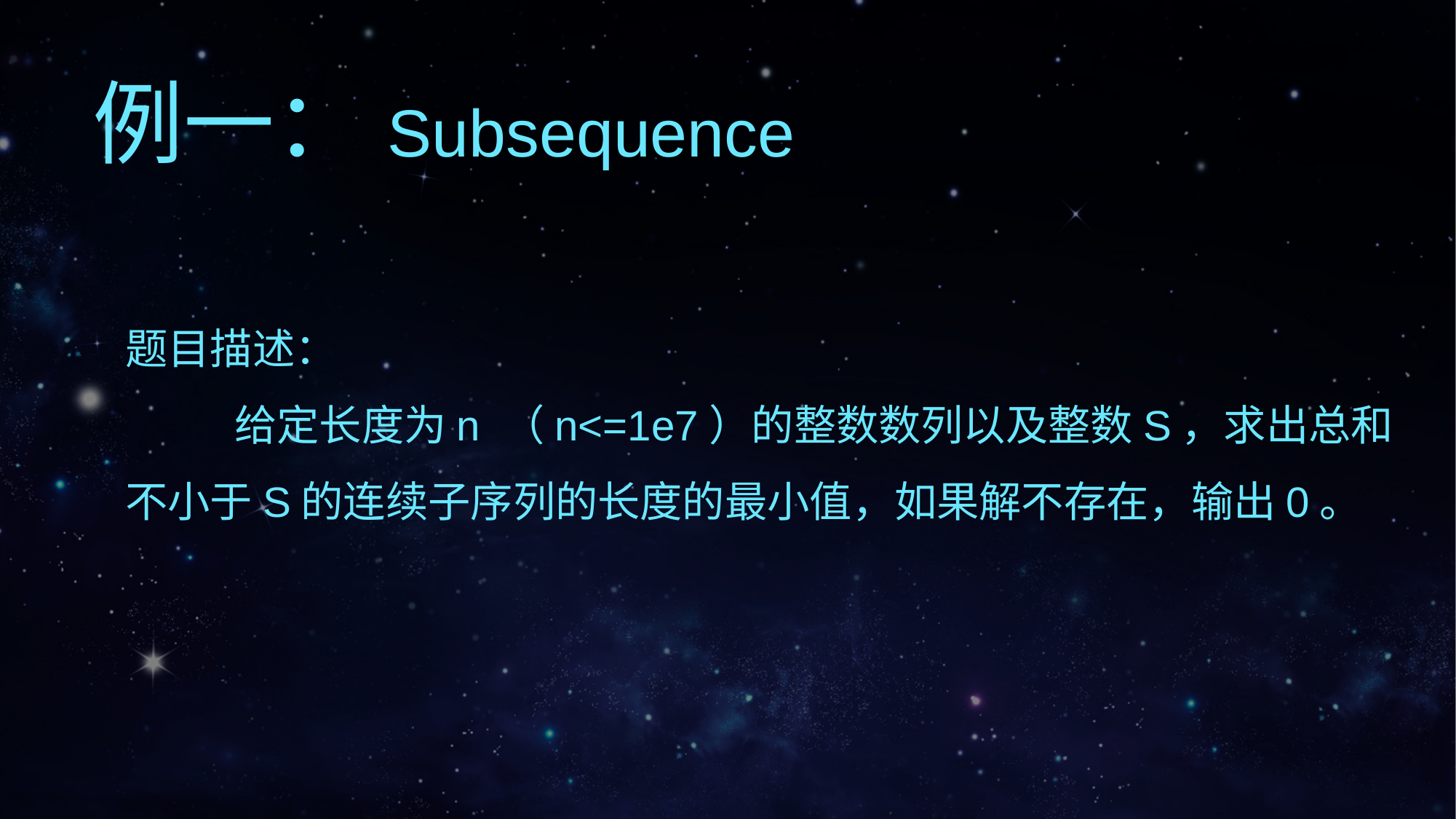

例一：Subsequence
题目描述：
	给定长度为n （n<=1e7）的整数数列以及整数S，求出总和
不小于S的连续子序列的长度的最小值，如果解不存在，输出0。